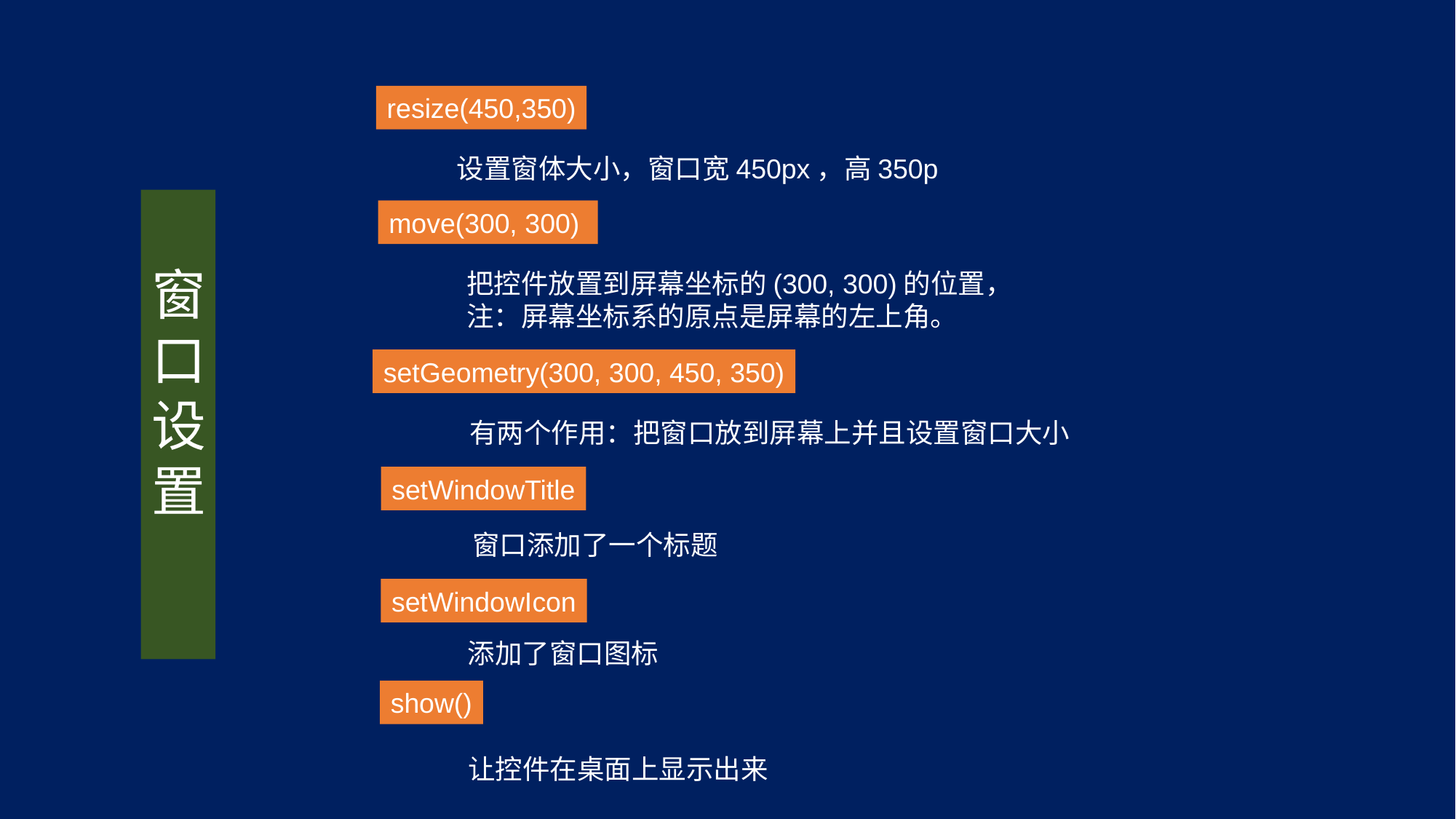

resize(450,350)
设置窗体大小，窗口宽450px，高350p
  窗口设置

move(300, 300)
把控件放置到屏幕坐标的(300, 300)的位置，
注：屏幕坐标系的原点是屏幕的左上角。
setGeometry(300, 300, 450, 350)
有两个作用：把窗口放到屏幕上并且设置窗口大小
setWindowTitle
窗口添加了一个标题
setWindowIcon
添加了窗口图标
show()
让控件在桌面上显示出来